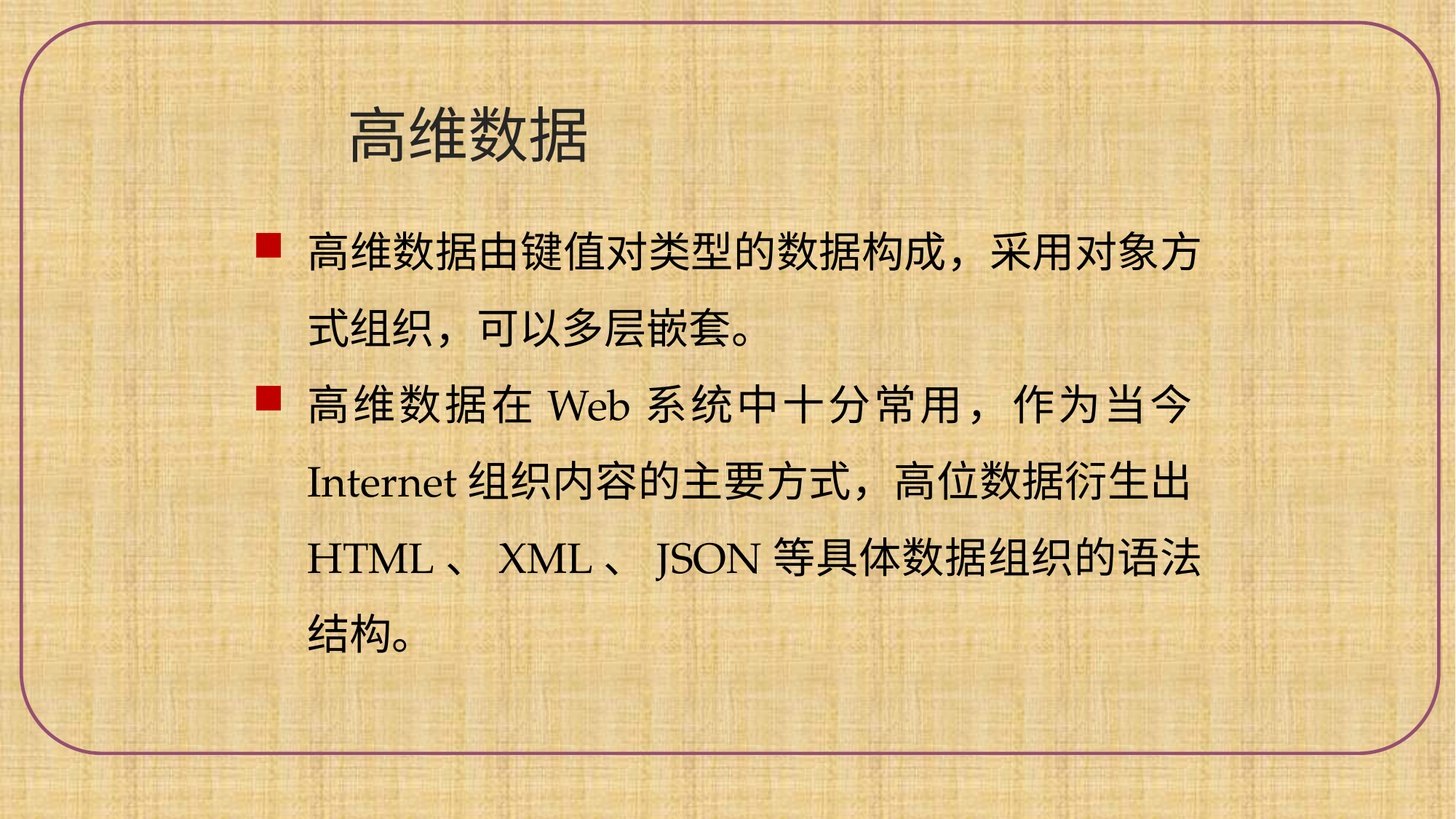

高维数据
高维数据由键值对类型的数据构成，采用对象方式组织，可以多层嵌套。
高维数据在Web系统中十分常用，作为当今Internet组织内容的主要方式，高位数据衍生出HTML、XML、JSON等具体数据组织的语法结构。